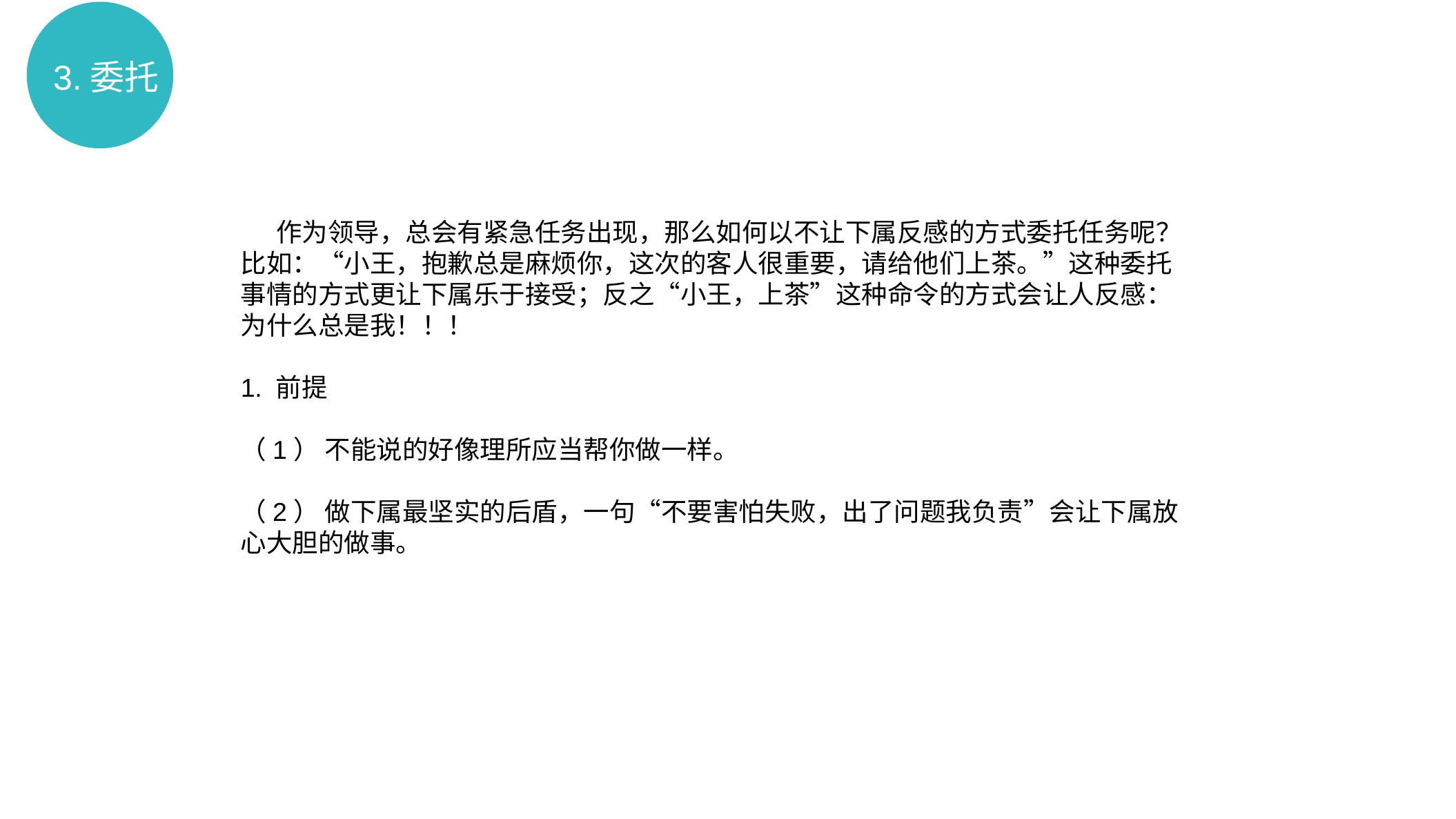

3.委托

     作为领导，总会有紧急任务出现，那么如何以不让下属反感的方式委托任务呢？比如：“小王，抱歉总是麻烦你，这次的客人很重要，请给他们上茶。”这种委托事情的方式更让下属乐于接受；反之“小王，上茶”这种命令的方式会让人反感：为什么总是我！！！

1. 前提

（1） 不能说的好像理所应当帮你做一样。

（2） 做下属最坚实的后盾，一句“不要害怕失败，出了问题我负责”会让下属放心大胆的做事。